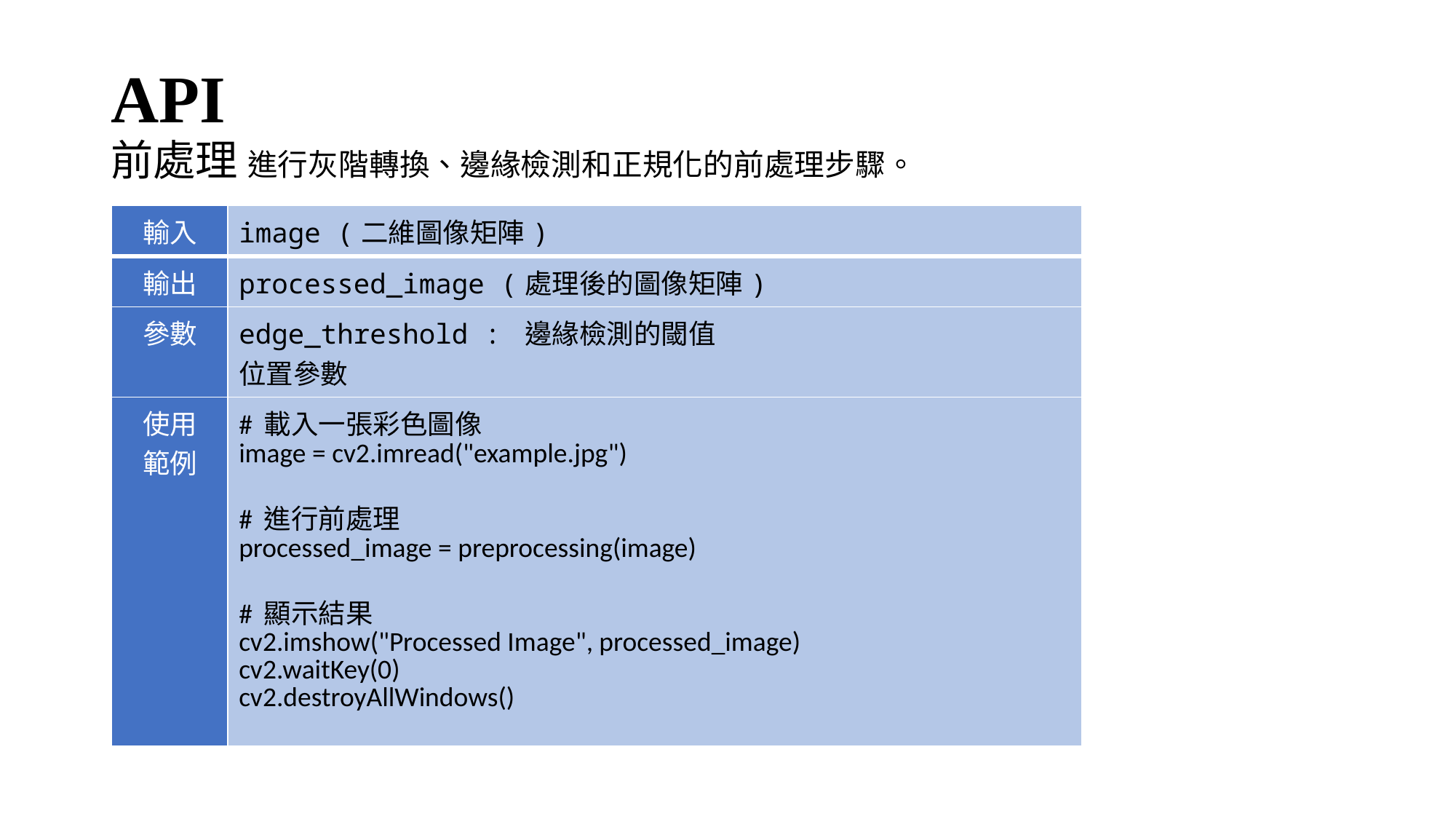

# API
前處理 進行灰階轉換、邊緣檢測和正規化的前處理步驟。
| 輸入 | image (二維圖像矩陣) |
| --- | --- |
| 輸出 | processed\_image (處理後的圖像矩陣) |
| 參數 | edge\_threshold : 邊緣檢測的閾值 位置參數 |
| 使用 範例 | # 載入一張彩色圖像 image = cv2.imread("example.jpg") # 進行前處理 processed\_image = preprocessing(image) # 顯示結果 cv2.imshow("Processed Image", processed\_image) cv2.waitKey(0) cv2.destroyAllWindows() |